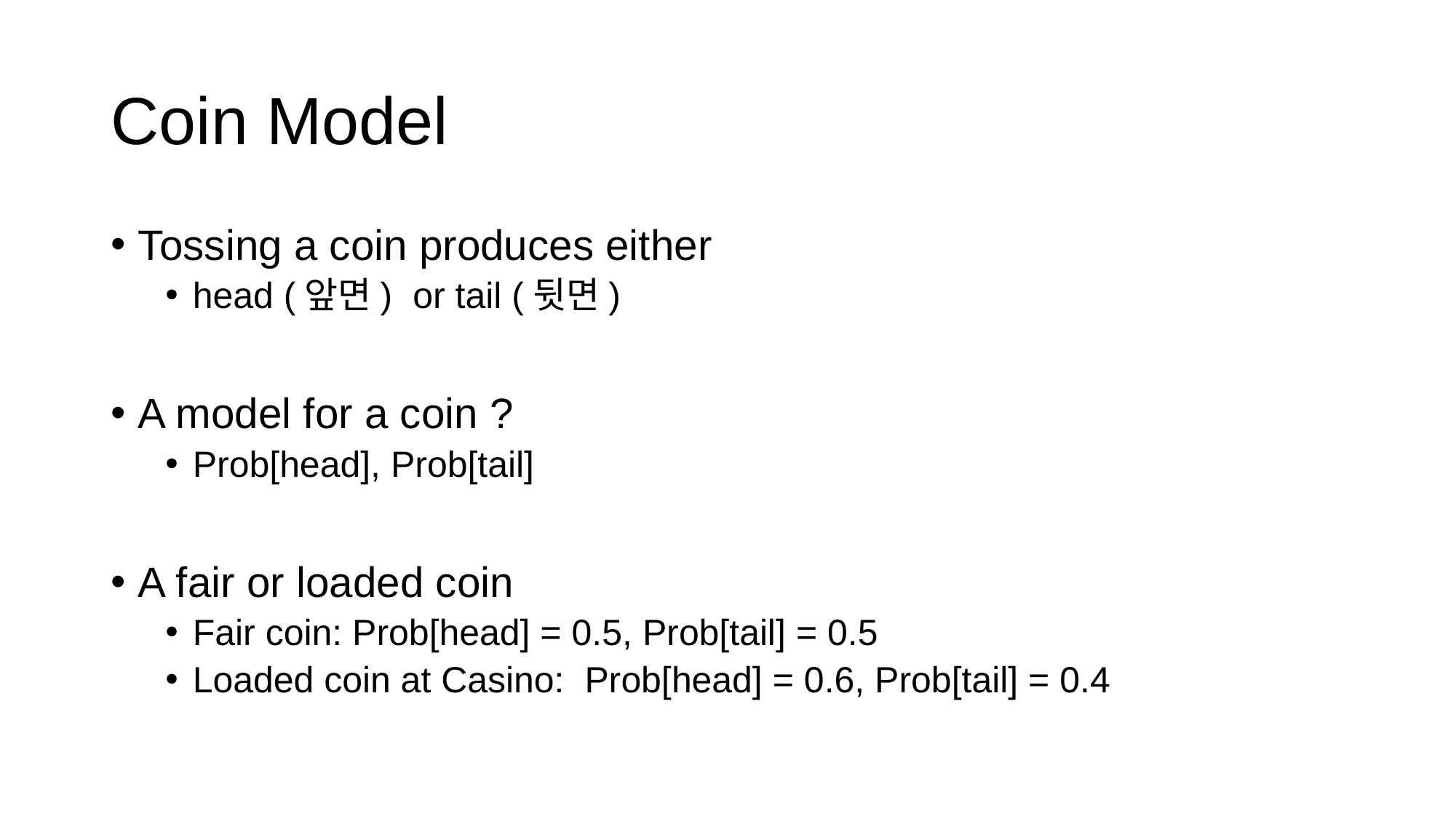

# Coin Model
Tossing a coin produces either
head (앞면)  or tail (뒷면)

A model for a coin ?
Prob[head], Prob[tail]

A fair or loaded coin
Fair coin: Prob[head] = 0.5, Prob[tail] = 0.5
Loaded coin at Casino:  Prob[head] = 0.6, Prob[tail] = 0.4